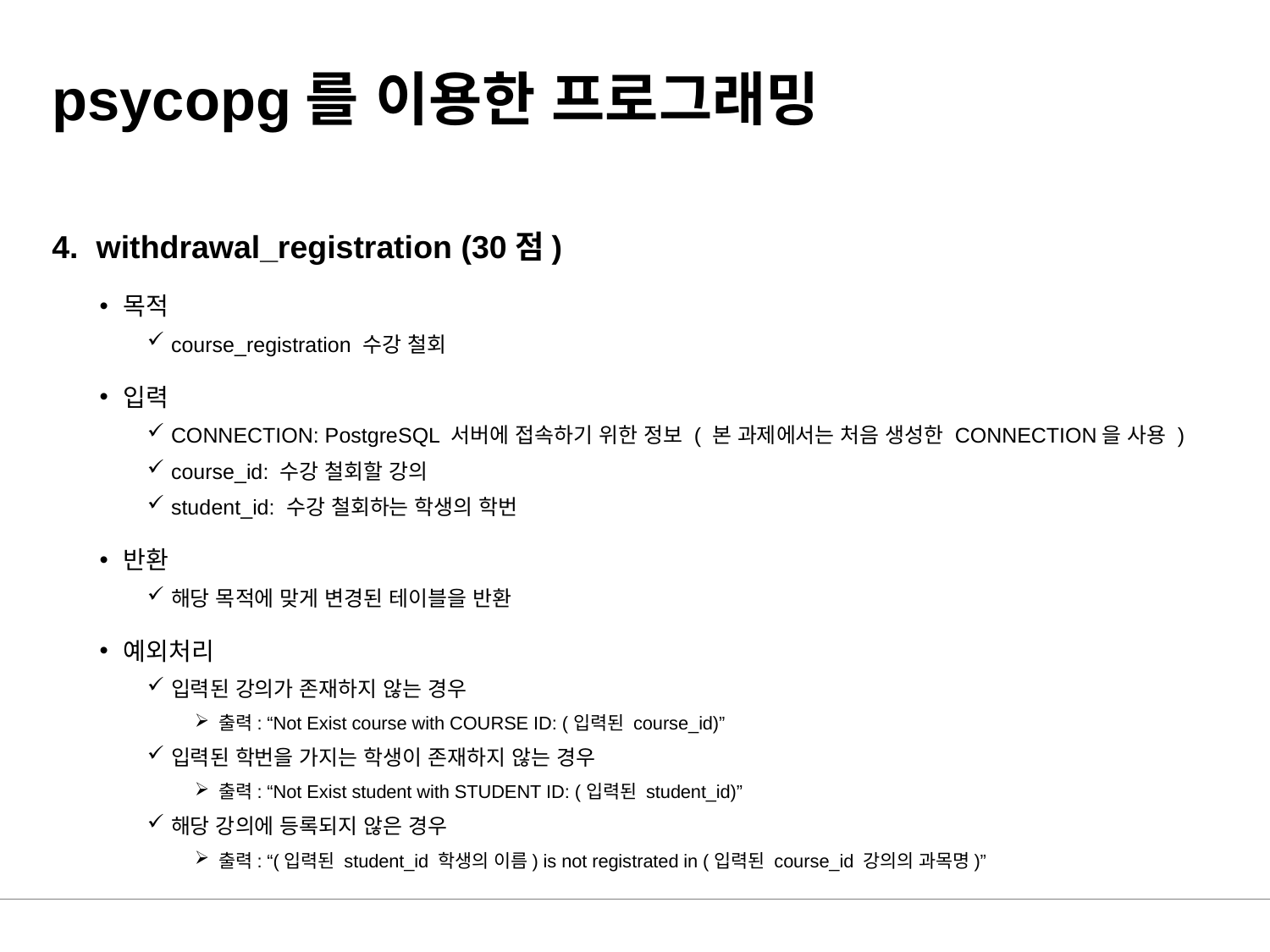

# psycopg를 이용한 프로그래밍
4.  withdrawal_registration (30점)
목적
course_registration 수강 철회
입력
CONNECTION: PostgreSQL 서버에 접속하기 위한 정보 ( 본 과제에서는 처음 생성한 CONNECTION을 사용 )
course_id: 수강 철회할 강의
student_id: 수강 철회하는 학생의 학번
반환
해당 목적에 맞게 변경된 테이블을 반환
예외처리
입력된 강의가 존재하지 않는 경우
출력: “Not Exist course with COURSE ID: (입력된 course_id)”
입력된 학번을 가지는 학생이 존재하지 않는 경우
출력: “Not Exist student with STUDENT ID: (입력된 student_id)”
해당 강의에 등록되지 않은 경우
출력: “(입력된 student_id 학생의 이름) is not registrated in (입력된 course_id 강의의 과목명)”